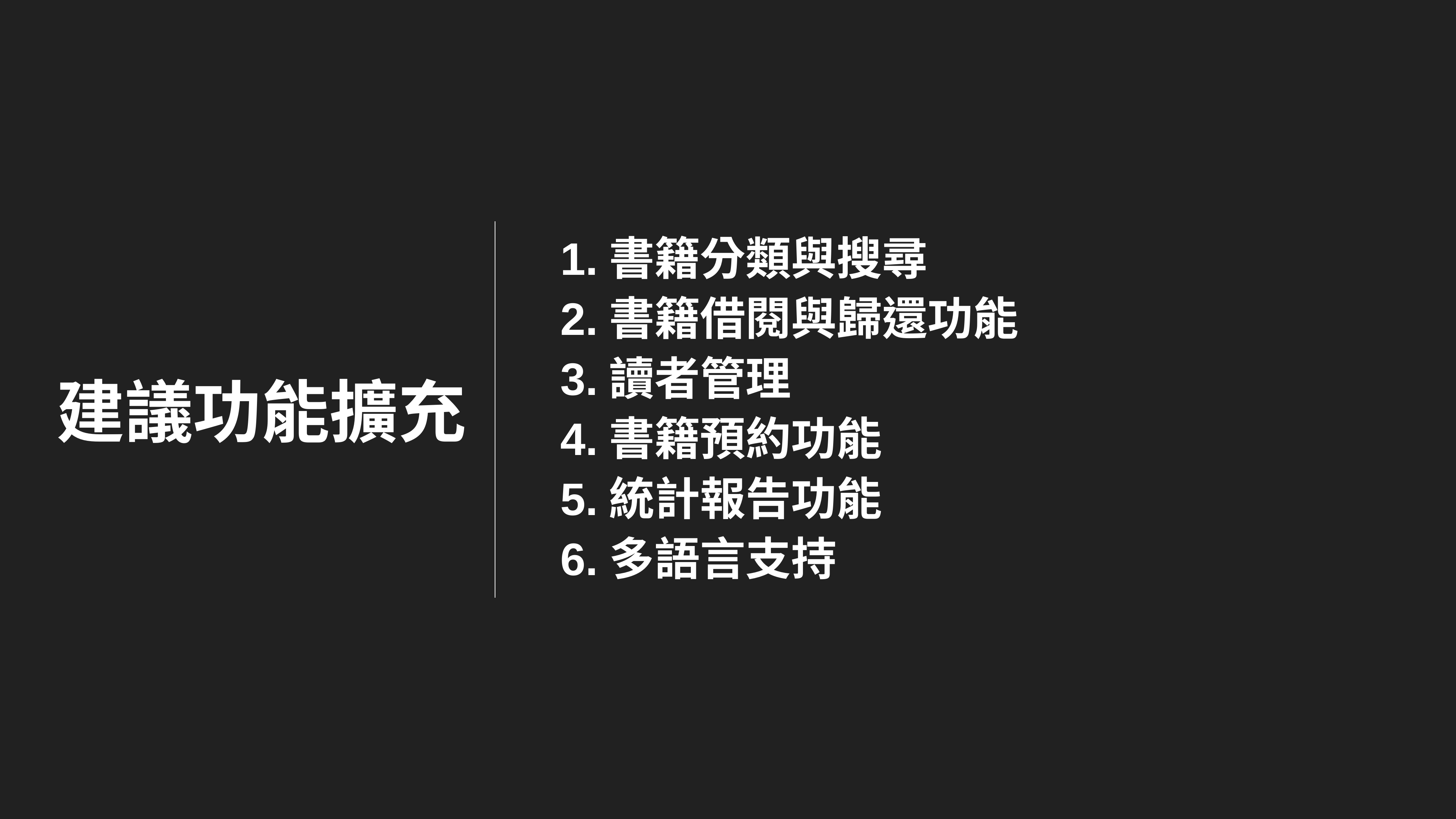

1.書籍分類與搜尋
2.書籍借閱與歸還功能
3.讀者管理
4.書籍預約功能
5.統計報告功能
6.多語言支持

建議功能擴充